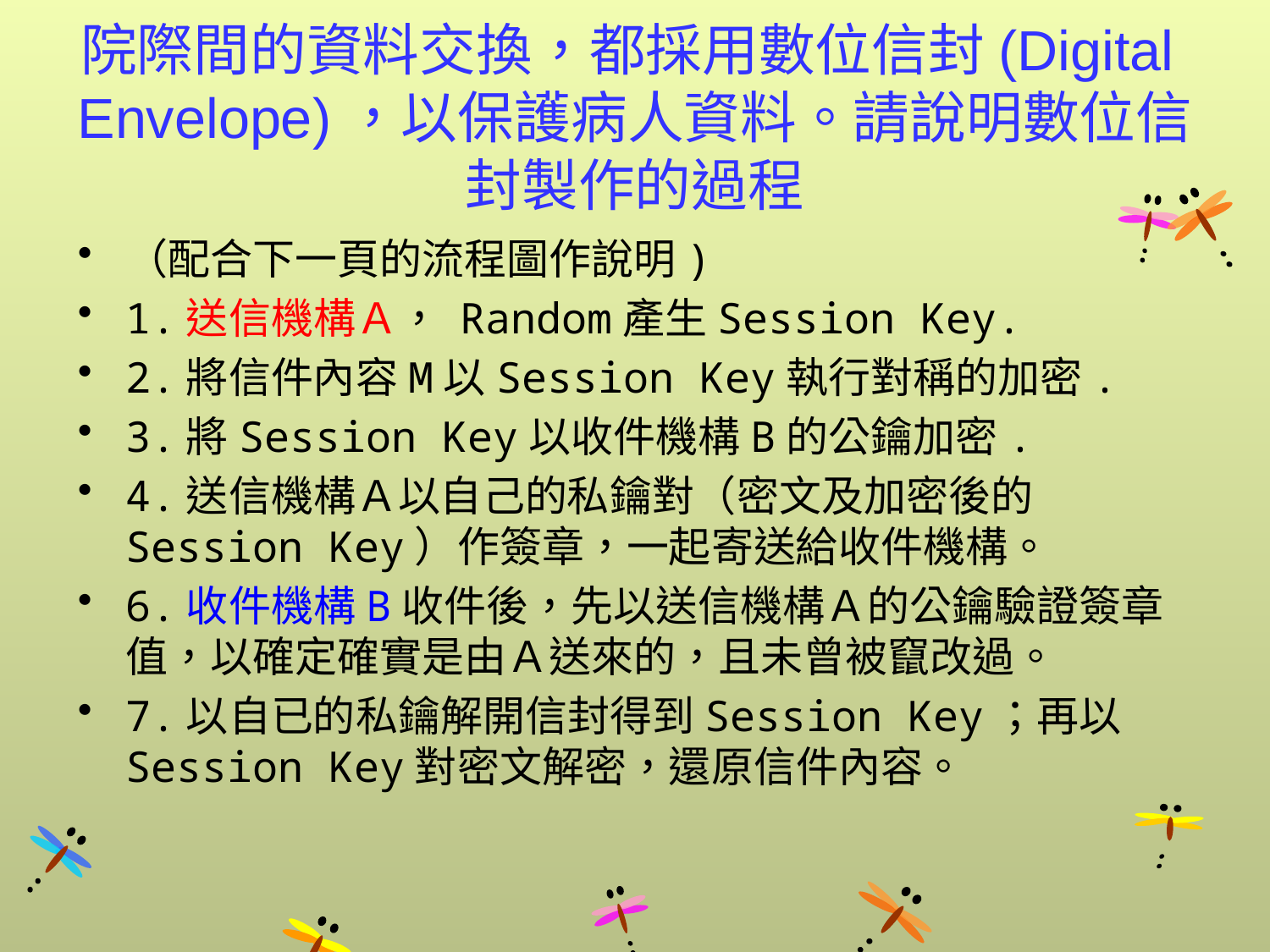

# 院際間的資料交換，都採用數位信封(Digital  Envelope)，以保護病人資料。請說明數位信封製作的過程
（配合下一頁的流程圖作說明)
1.送信機構Ａ， Random產生Session Key.
2.將信件內容M以Session Key執行對稱的加密.
3.將Session Key以收件機構B的公鑰加密.
4.送信機構Ａ以自己的私鑰對（密文及加密後的Session Key）作簽章，一起寄送給收件機構。
6.收件機構B收件後，先以送信機構Ａ的公鑰驗證簽章值，以確定確實是由Ａ送來的，且未曾被竄改過。
7.以自已的私鑰解開信封得到Session Key；再以Session Key對密文解密，還原信件內容。